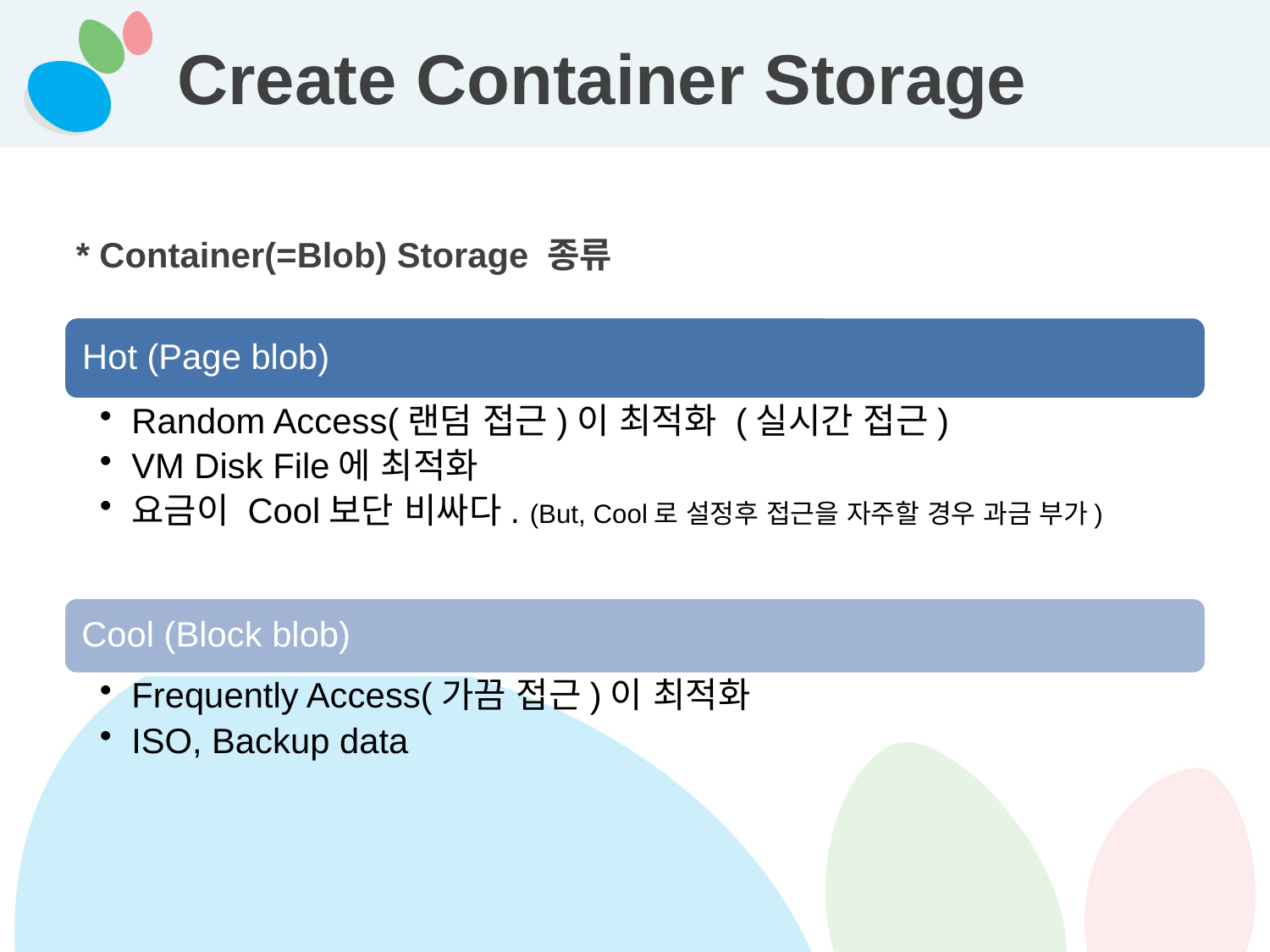

# Create Container Storage
* Container(=Blob) Storage 종류
Hot (Page blob)
Random Access(랜덤 접근)이 최적화 (실시간 접근)
VM Disk File에 최적화
요금이 Cool보단 비싸다. (But, Cool로 설정후 접근을 자주할 경우 과금 부가)
Cool (Block blob)
Frequently Access(가끔 접근)이 최적화
ISO, Backup data